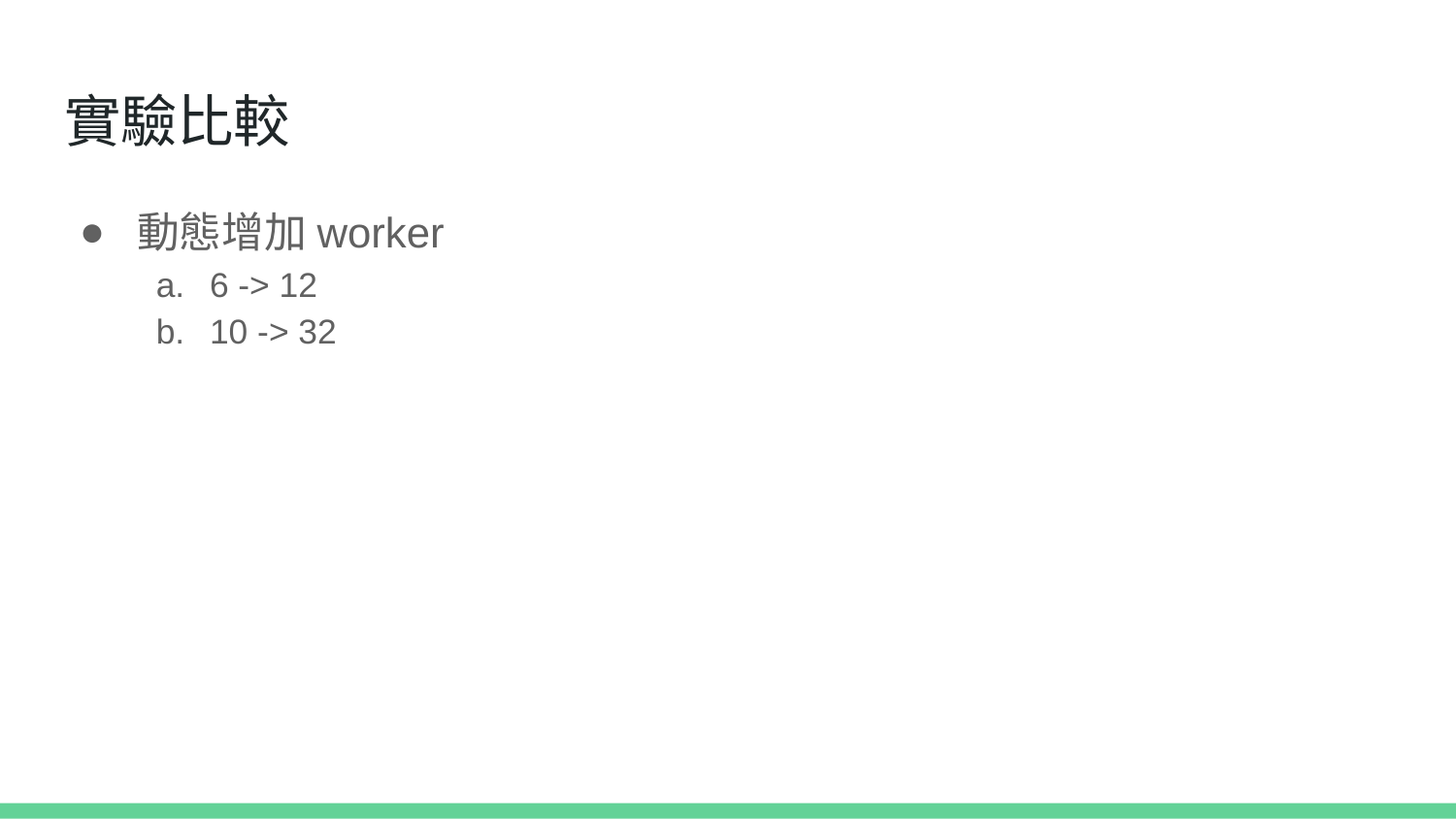

# 實驗比較
動態增加worker
6 -> 12
10 -> 32